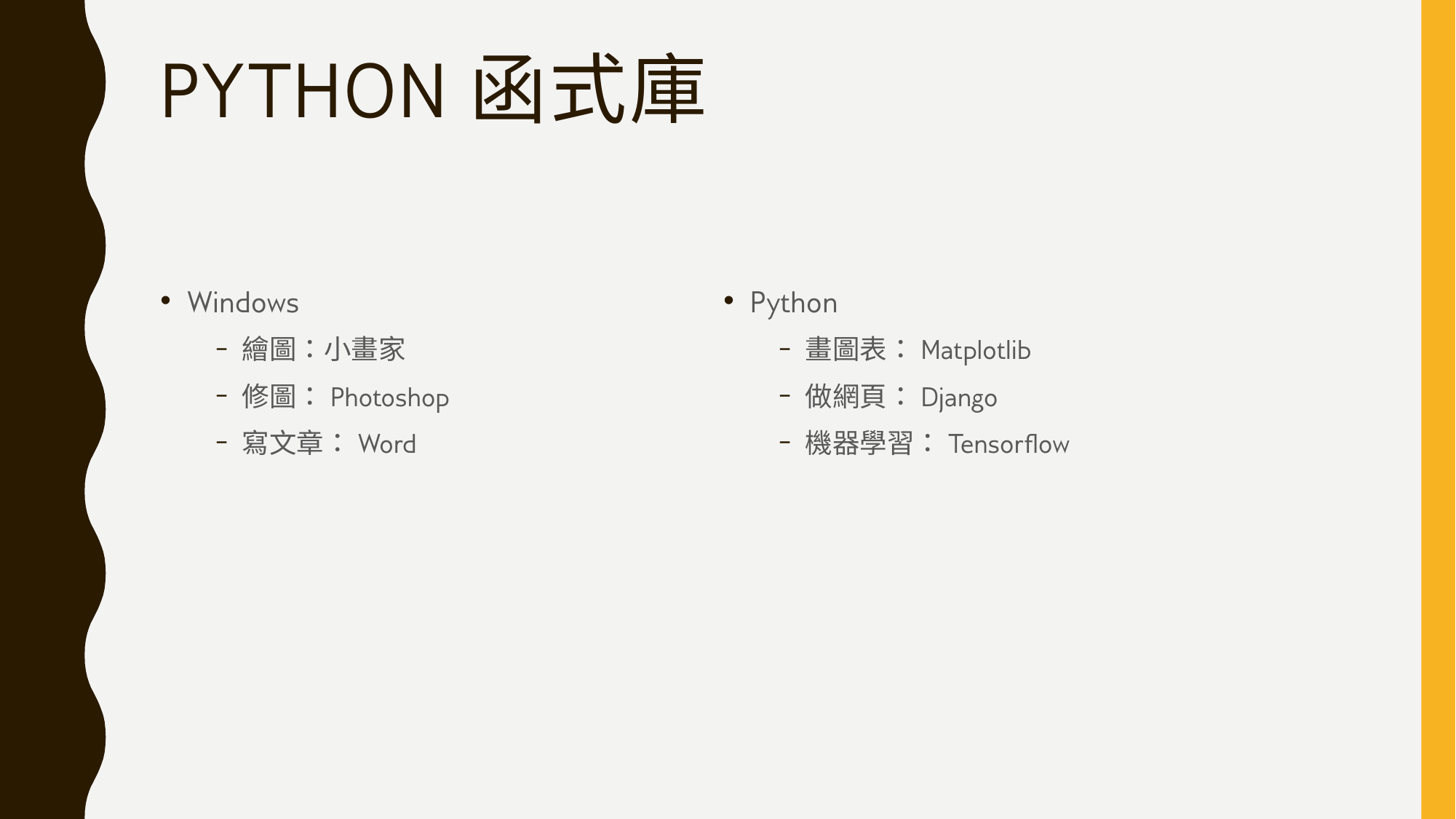

# PYTHON函式庫
Windows
繪圖：小畫家
修圖：Photoshop
寫文章：Word
Python
畫圖表：Matplotlib
做網頁：Django
機器學習：Tensorflow